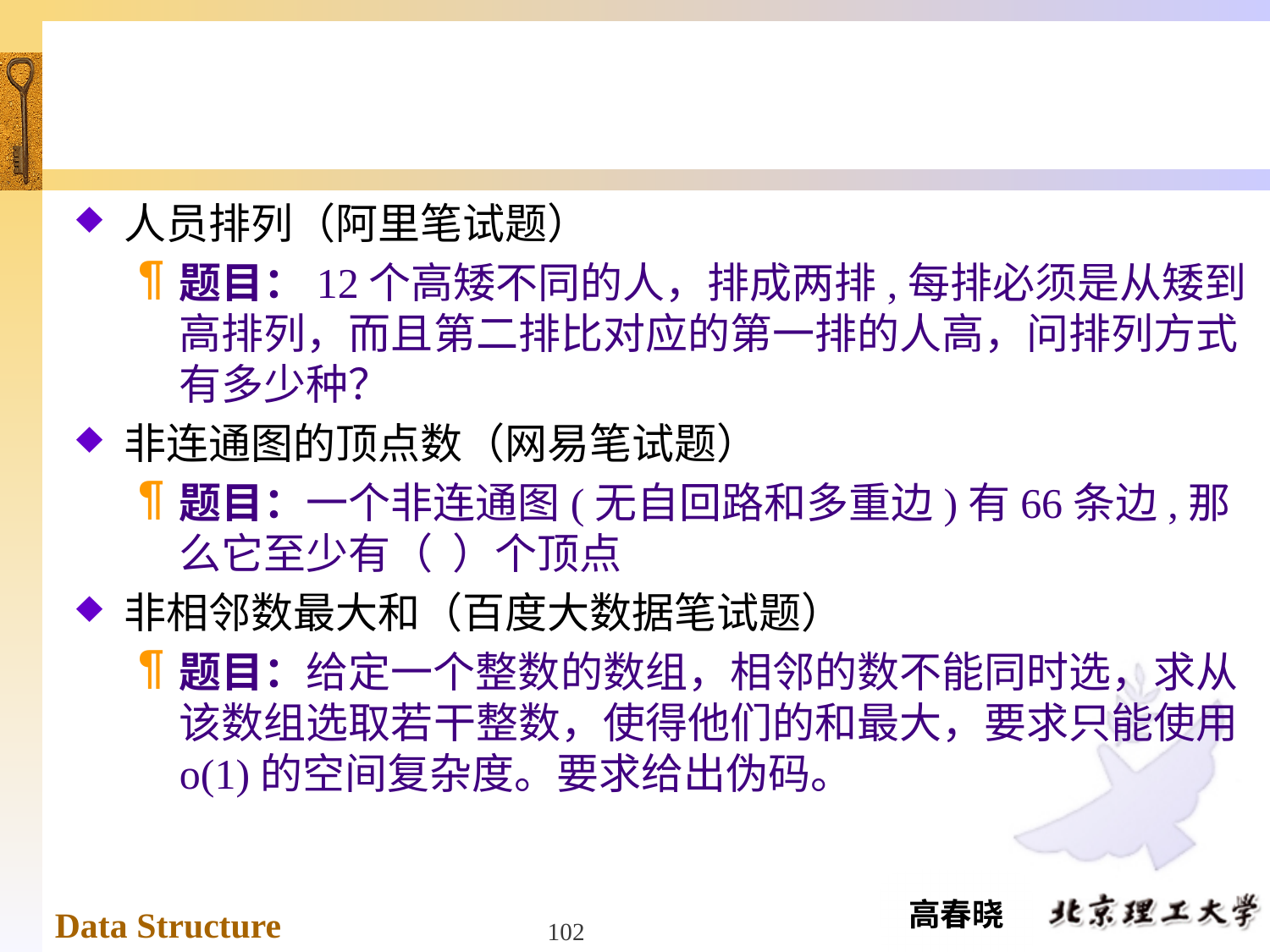

#
人员排列（阿里笔试题）
题目：12个高矮不同的人，排成两排,每排必须是从矮到高排列，而且第二排比对应的第一排的人高，问排列方式有多少种？
非连通图的顶点数（网易笔试题）
题目：一个非连通图(无自回路和多重边)有66条边,那么它至少有（  ）个顶点
非相邻数最大和（百度大数据笔试题）
题目：给定一个整数的数组，相邻的数不能同时选，求从该数组选取若干整数，使得他们的和最大，要求只能使用o(1)的空间复杂度。要求给出伪码。
102